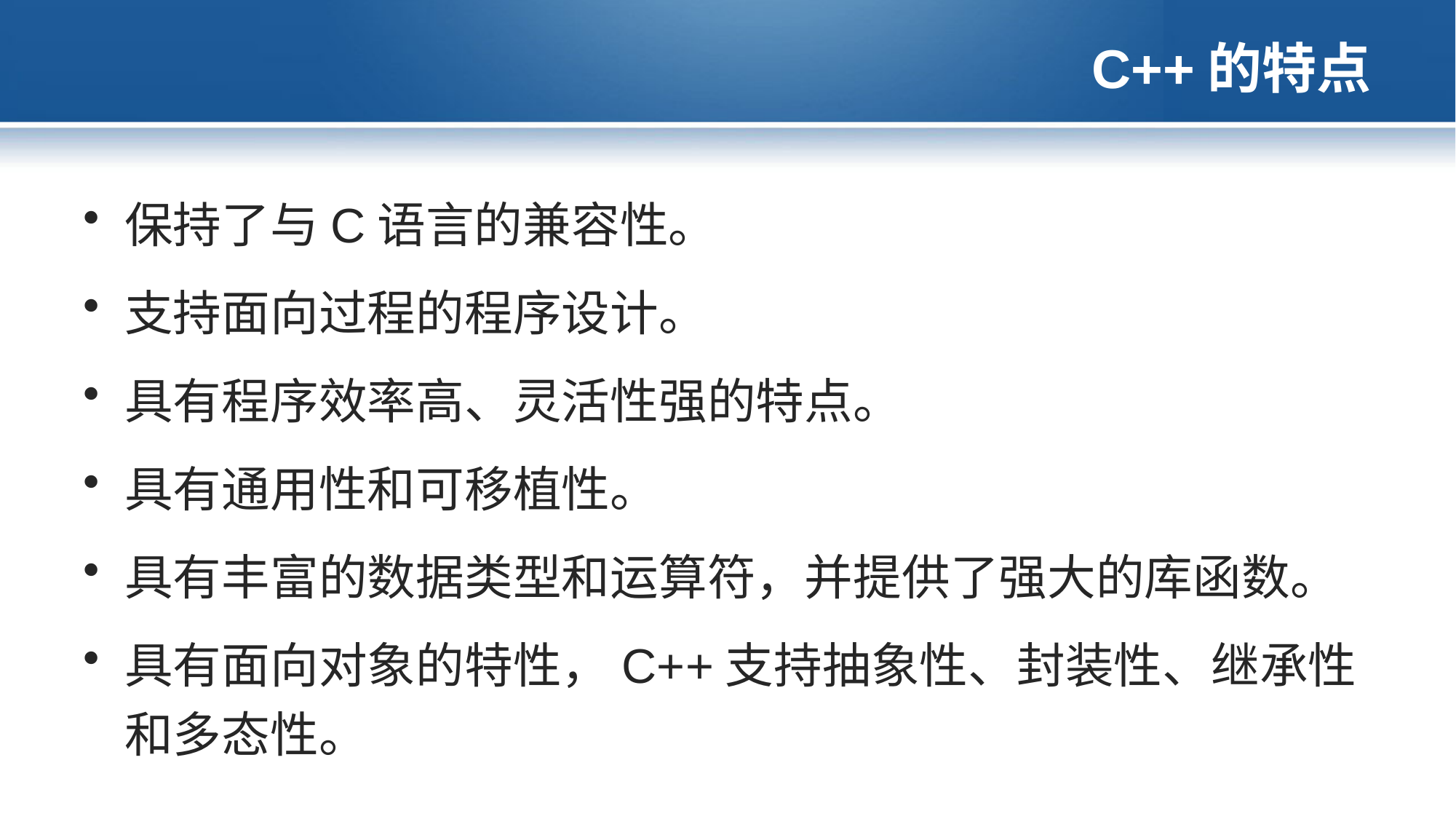

# C++的特点
保持了与C语言的兼容性。
支持面向过程的程序设计。
具有程序效率高、灵活性强的特点。
具有通用性和可移植性。
具有丰富的数据类型和运算符，并提供了强大的库函数。
具有面向对象的特性，C++支持抽象性、封装性、继承性和多态性。